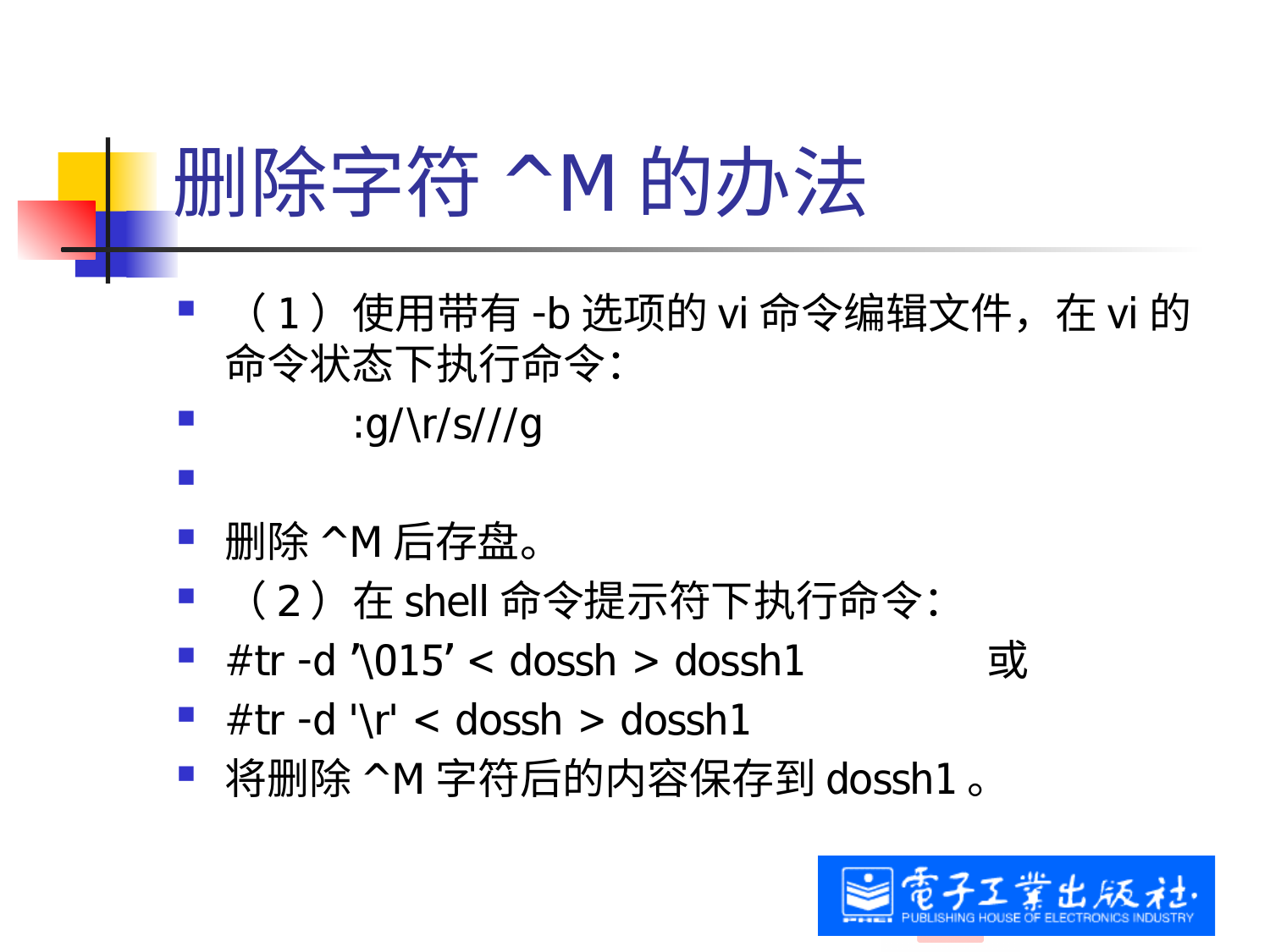

# 删除字符^M的办法
（1）使用带有-b选项的vi命令编辑文件，在vi的命令状态下执行命令：
 	:g/\r/s///g

删除^M后存盘。
（2）在shell命令提示符下执行命令：
#tr -d ’\015’ < dossh > dossh1		或
#tr -d '\r' < dossh > dossh1
将删除^M字符后的内容保存到dossh1。